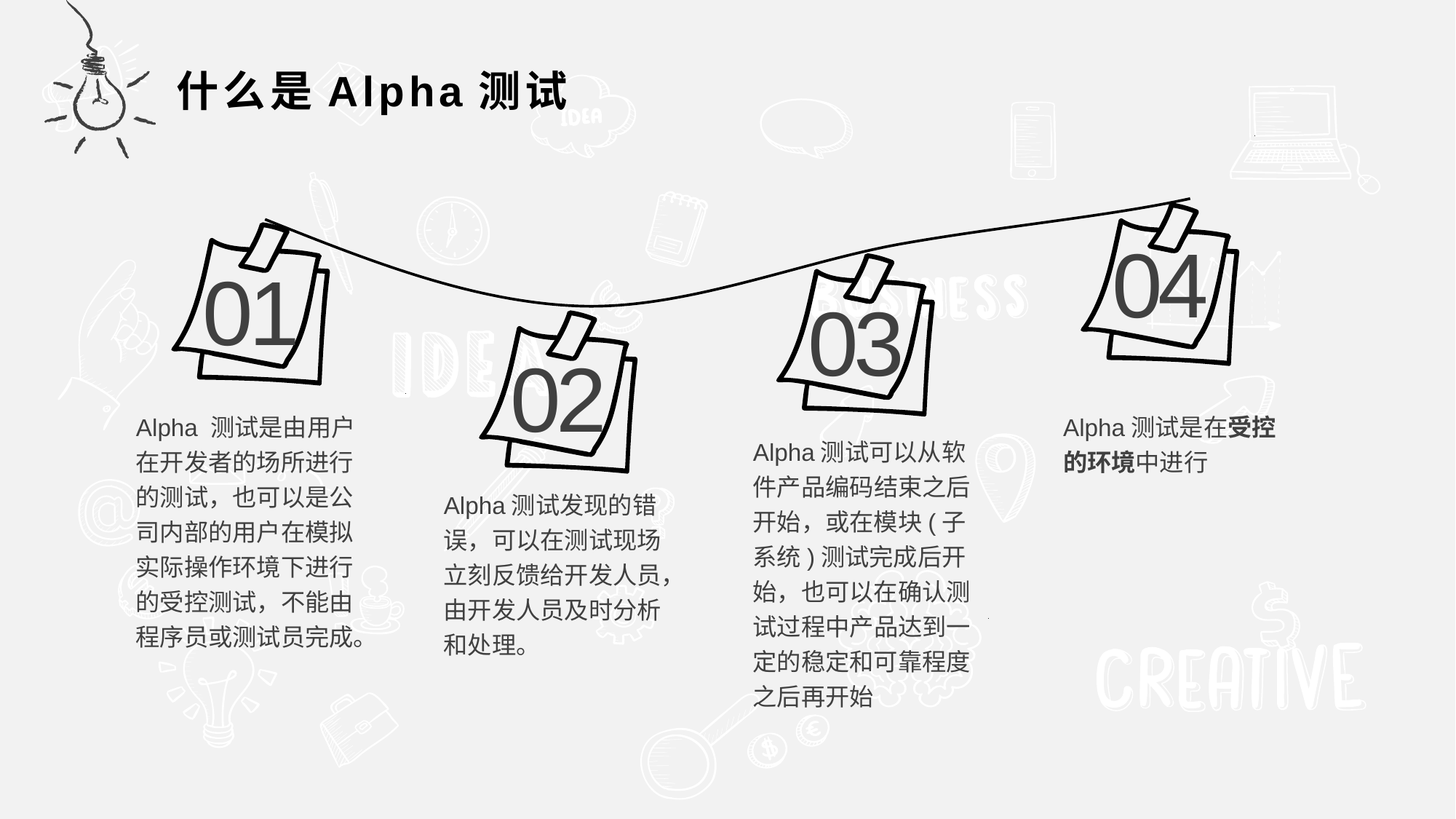

什么是Alpha测试

04

01

03

02
Alpha测试是在受控的环境中进行
Alpha 测试是由用户在开发者的场所进行的测试，也可以是公司内部的用户在模拟实际操作环境下进行的受控测试，不能由程序员或测试员完成。
Alpha测试可以从软件产品编码结束之后开始，或在模块(子系统)测试完成后开始，也可以在确认测试过程中产品达到一定的稳定和可靠程度之后再开始
Alpha测试发现的错误，可以在测试现场立刻反馈给开发人员，由开发人员及时分析和处理。